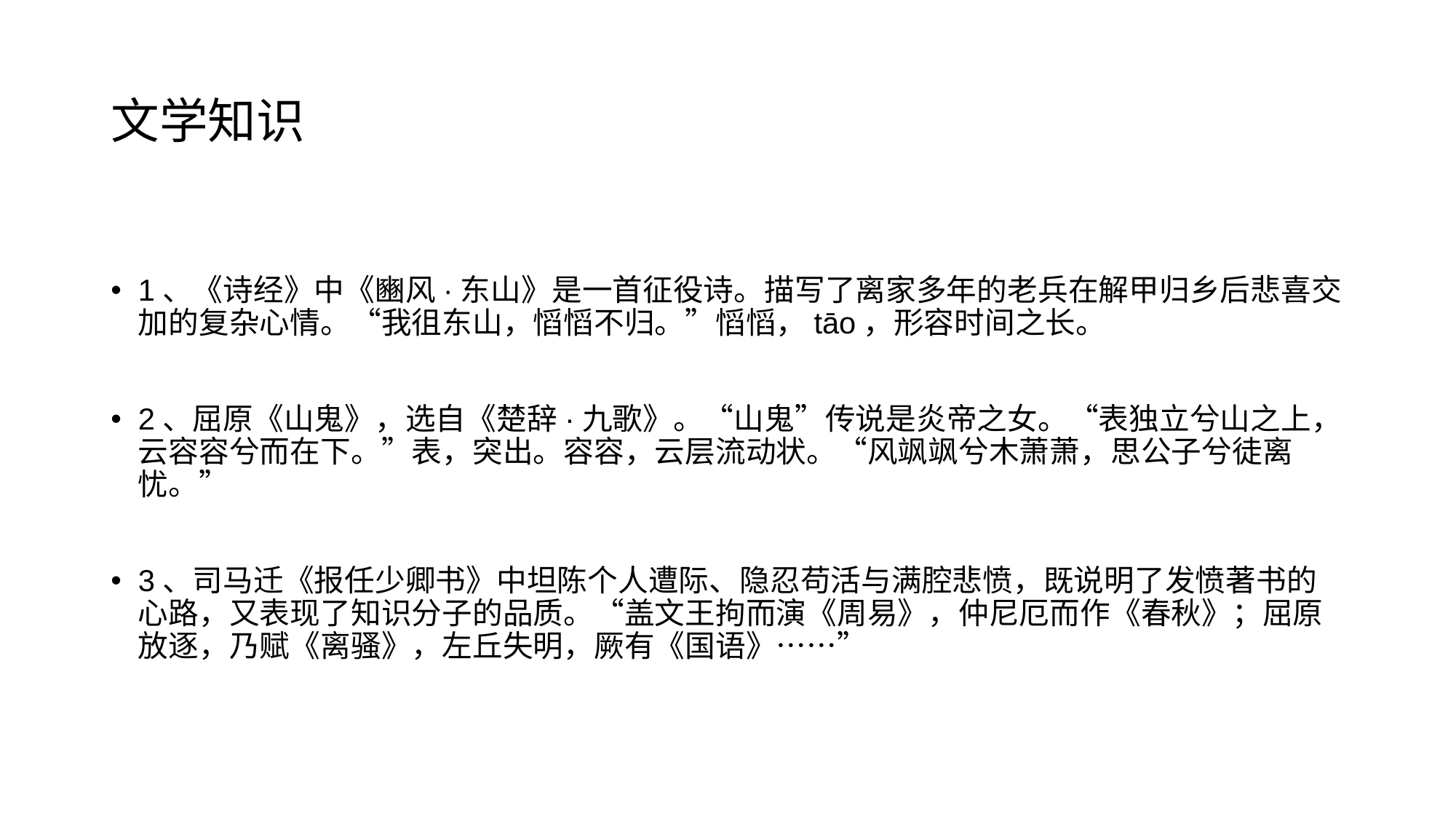

# 文学知识

1、《诗经》中《豳风·东山》是一首征役诗。描写了离家多年的老兵在解甲归乡后悲喜交加的复杂心情。“我徂东山，慆慆不归。”慆慆，tāo，形容时间之长。

2、屈原《山鬼》，选自《楚辞·九歌》。“山鬼”传说是炎帝之女。“表独立兮山之上，云容容兮而在下。”表，突出。容容，云层流动状。“风飒飒兮木萧萧，思公子兮徒离忧。”

3、司马迁《报任少卿书》中坦陈个人遭际、隐忍苟活与满腔悲愤，既说明了发愤著书的心路，又表现了知识分子的品质。“盖文王拘而演《周易》，仲尼厄而作《春秋》；屈原放逐，乃赋《离骚》，左丘失明，厥有《国语》……”